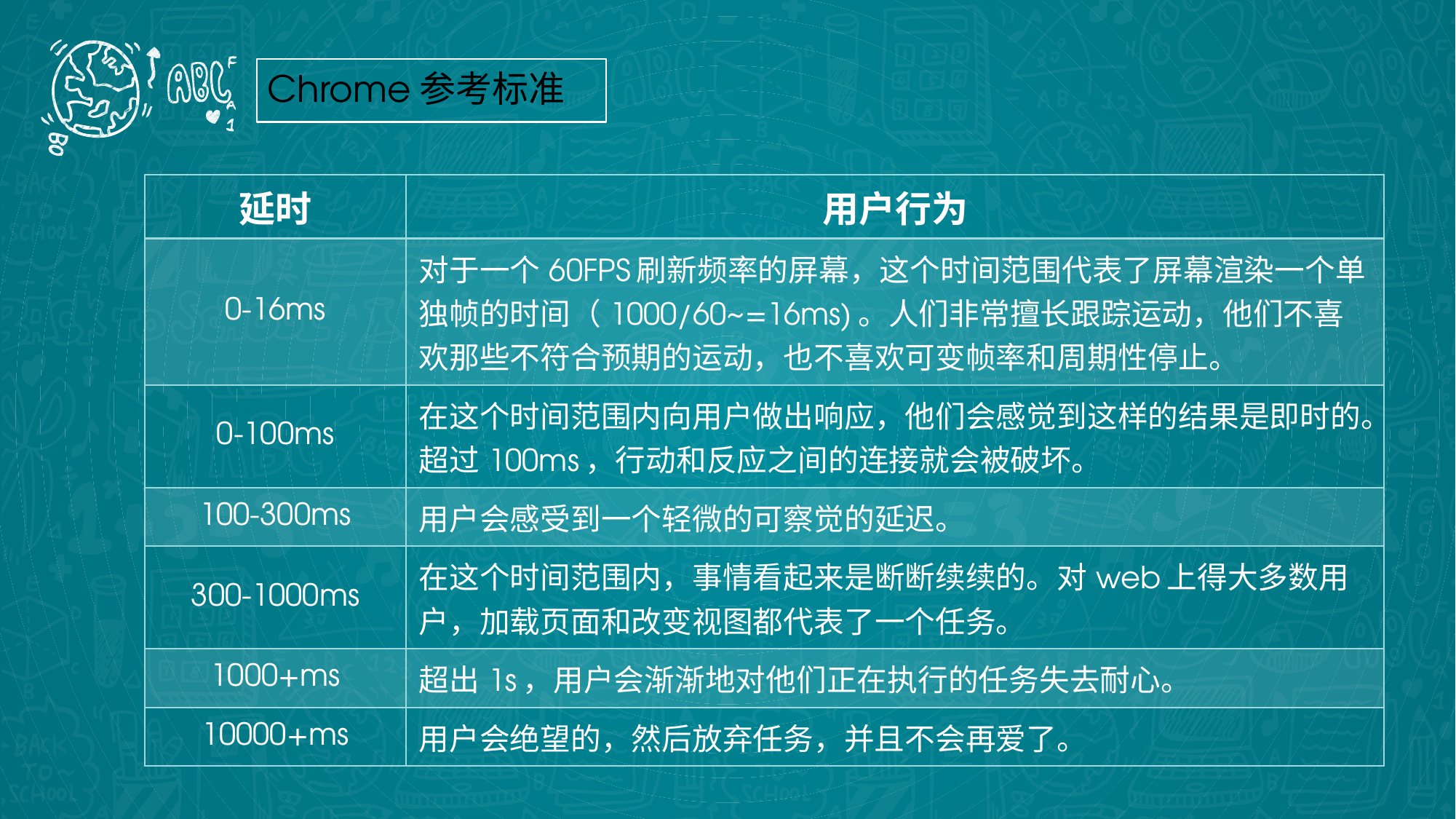

Chrome参考标准
| 延时 | 用户行为 |
| --- | --- |
| 0-16ms | 对于一个60FPS刷新频率的屏幕，这个时间范围代表了屏幕渲染一个单独帧的时间（1000/60~=16ms)。人们非常擅长跟踪运动，他们不喜欢那些不符合预期的运动，也不喜欢可变帧率和周期性停止。 |
| 0-100ms | 在这个时间范围内向用户做出响应，他们会感觉到这样的结果是即时的。超过100ms，行动和反应之间的连接就会被破坏。 |
| 100-300ms | 用户会感受到一个轻微的可察觉的延迟。 |
| 300-1000ms | 在这个时间范围内，事情看起来是断断续续的。对web上得大多数用户，加载页面和改变视图都代表了一个任务。 |
| 1000+ms | 超出1s，用户会渐渐地对他们正在执行的任务失去耐心。 |
| 10000+ms | 用户会绝望的，然后放弃任务，并且不会再爱了。 |